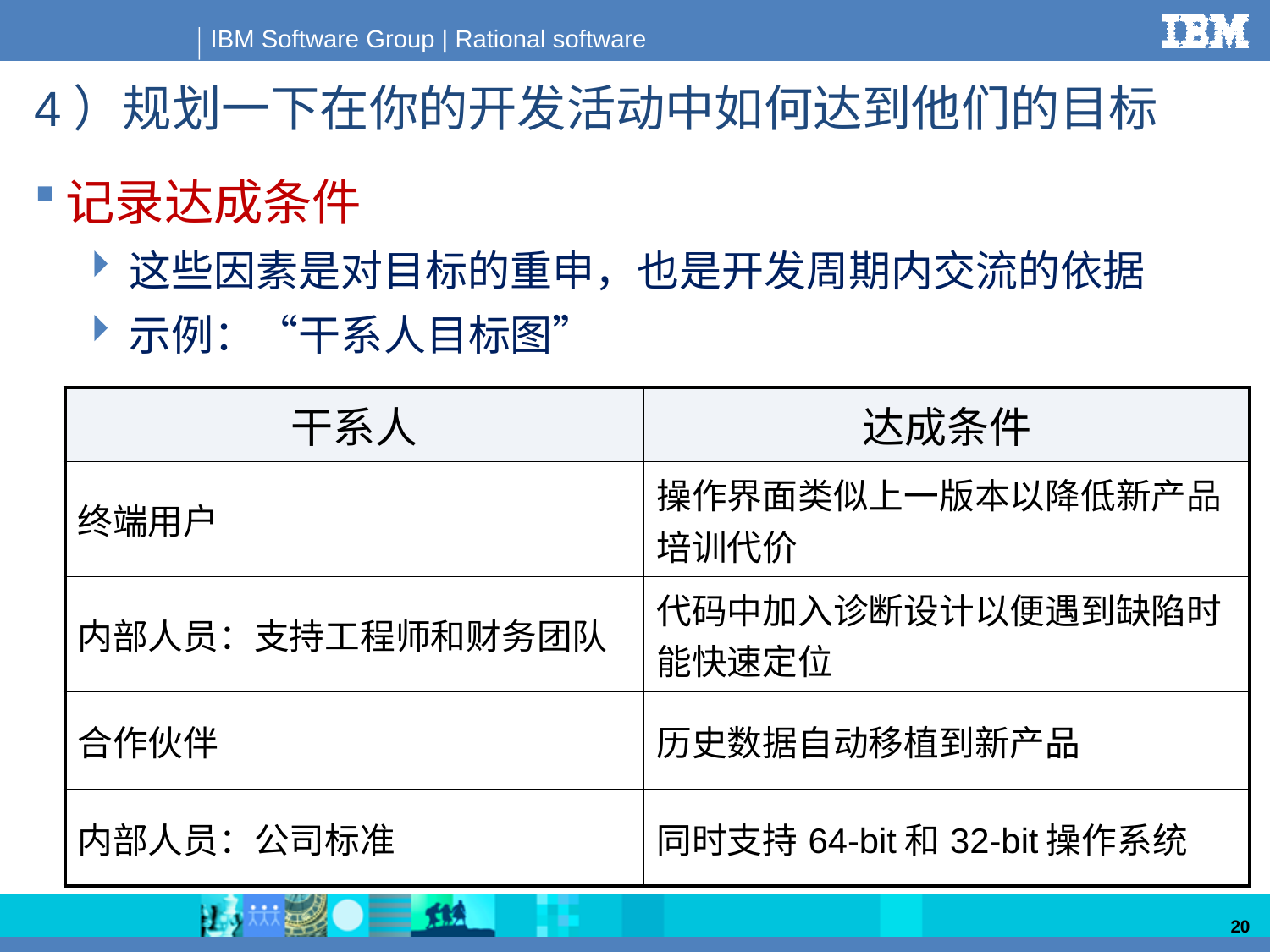

# 4）规划一下在你的开发活动中如何达到他们的目标
记录达成条件
这些因素是对目标的重申，也是开发周期内交流的依据
示例：“干系人目标图”

| 干系人 | 达成条件 |
| --- | --- |
| 终端用户 | 操作界面类似上一版本以降低新产品培训代价 |
| 内部人员：支持工程师和财务团队 | 代码中加入诊断设计以便遇到缺陷时能快速定位 |
| 合作伙伴 | 历史数据自动移植到新产品 |
| 内部人员：公司标准 | 同时支持64-bit和32-bit操作系统 |
20